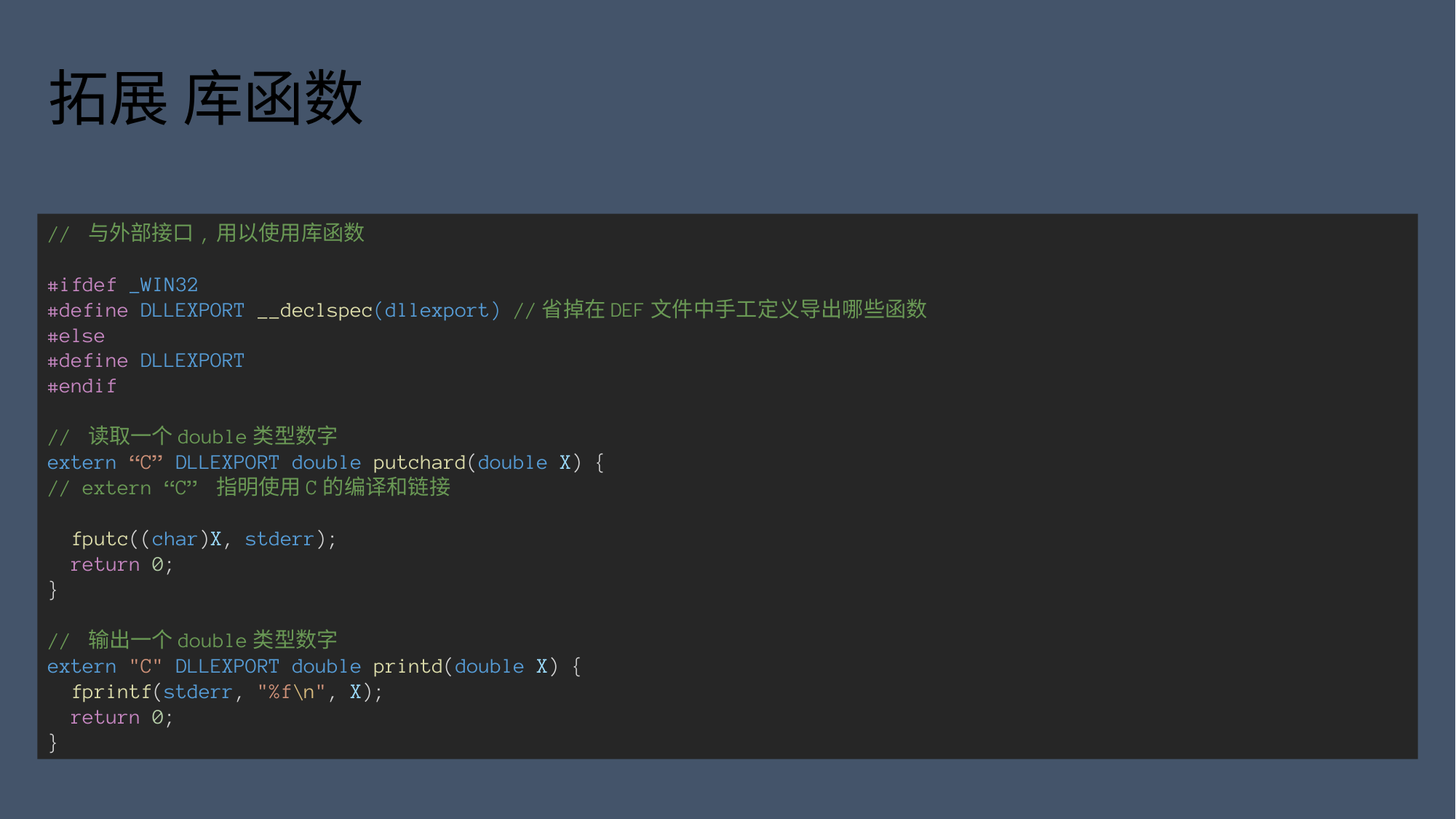

# 拓展 库函数
// 与外部接口,用以使用库函数
#ifdef _WIN32
#define DLLEXPORT __declspec(dllexport) //省掉在DEF文件中手工定义导出哪些函数
#else
#define DLLEXPORT
#endif

// 读取一个double类型数字
extern “C” DLLEXPORT double putchard(double X) {
// extern “C” 指明使用C的编译和链接

  fputc((char)X, stderr);
  return 0;
}
// 输出一个double类型数字
extern "C" DLLEXPORT double printd(double X) {
  fprintf(stderr, "%f\n", X);
  return 0;
}